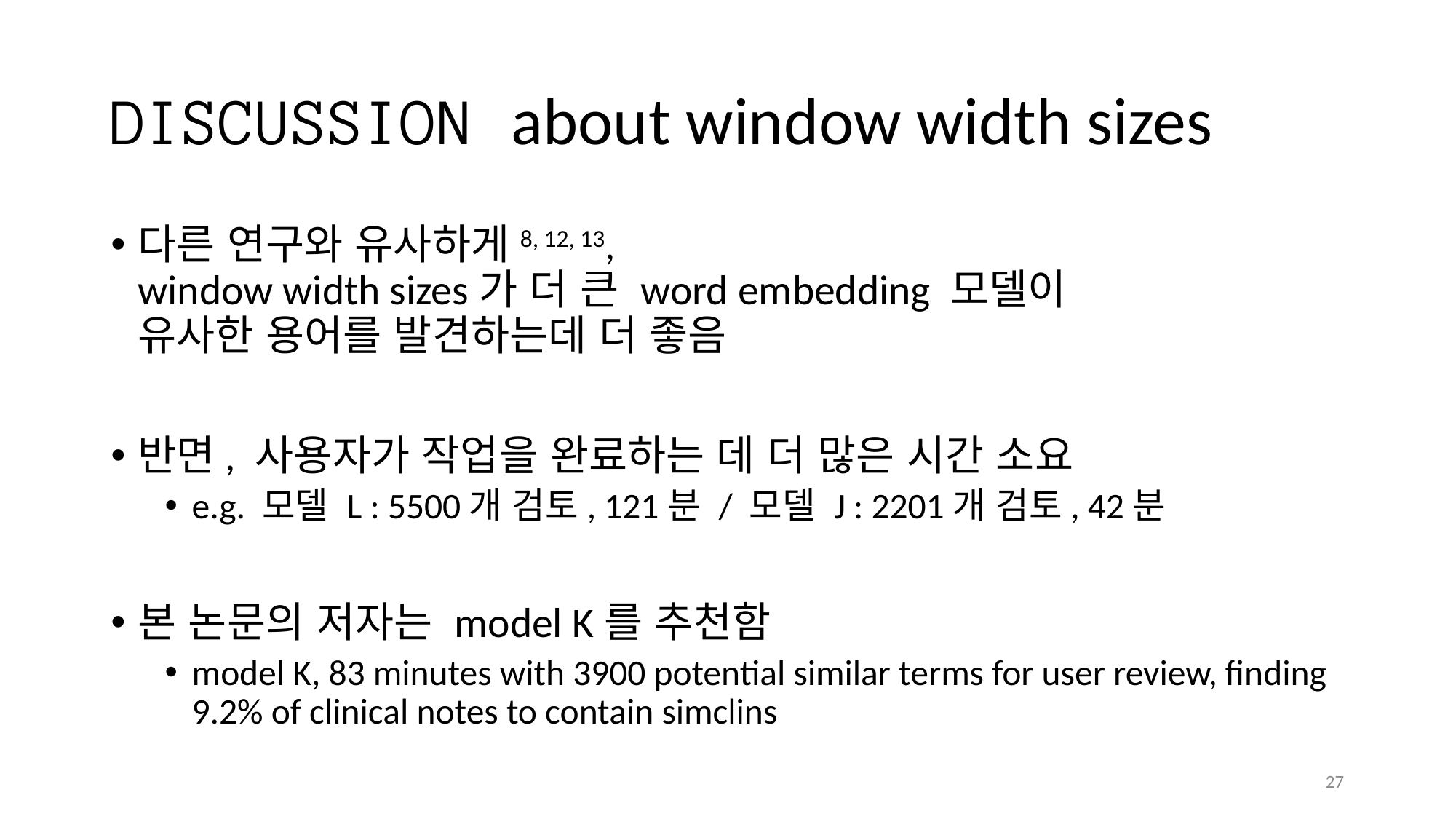

# DISCUSSION about window width sizes
다른 연구와 유사하게8, 12, 13,
window width sizes가 더 큰 word embedding 모델이
유사한 용어를 발견하는데 더 좋음

반면, 사용자가 작업을 완료하는 데 더 많은 시간 소요
e.g. 모델 L : 5500개 검토, 121분 / 모델 J : 2201개 검토, 42분

본 논문의 저자는 model K를 추천함
model K, 83 minutes with 3900 potential similar terms for user review, finding 9.2% of clinical notes to contain simclins
27